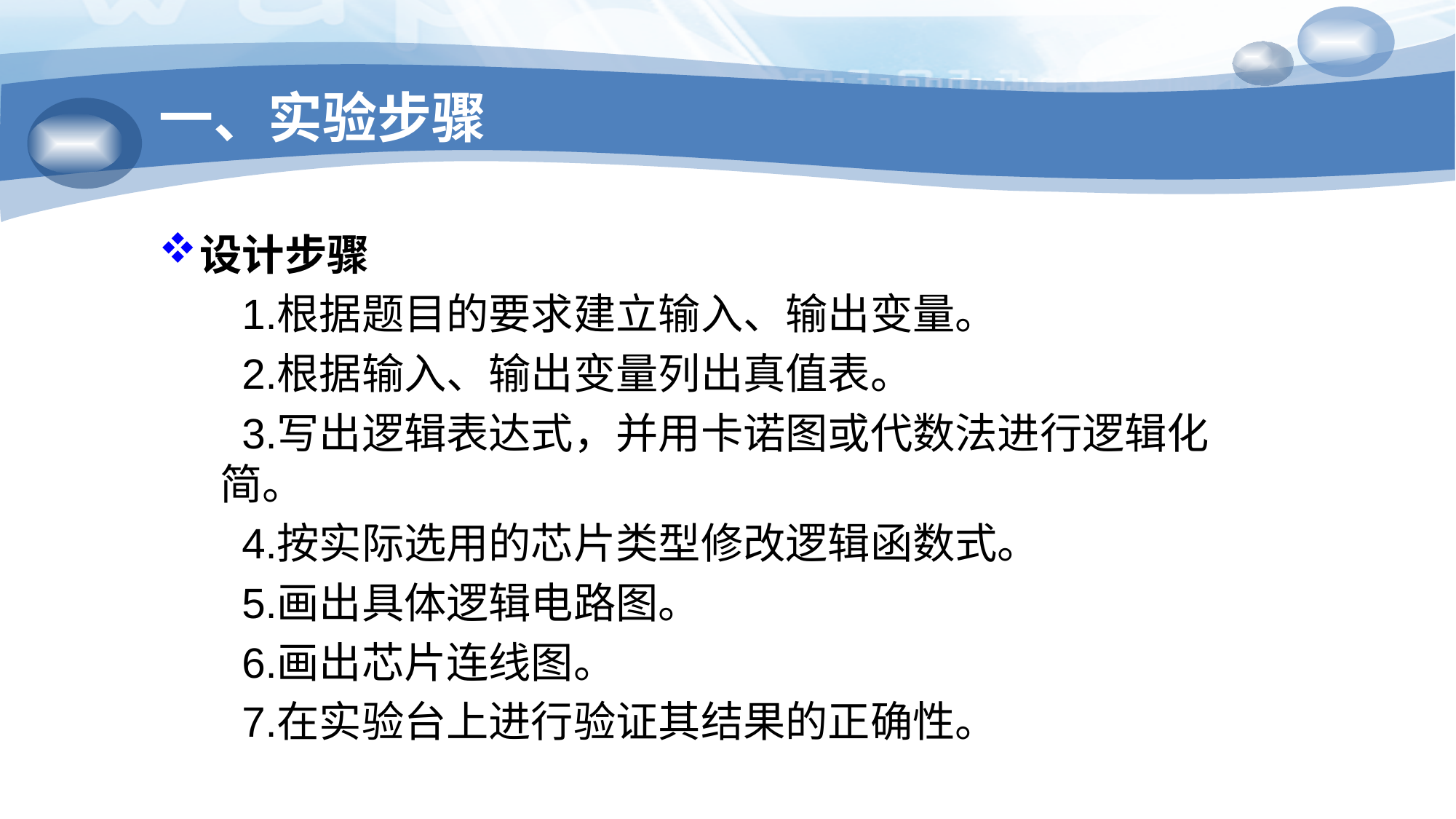

# 一、实验步骤
设计步骤
根据题目的要求建立输入、输出变量。
根据输入、输出变量列出真值表。
写出逻辑表达式，并用卡诺图或代数法进行逻辑化简。
按实际选用的芯片类型修改逻辑函数式。
画出具体逻辑电路图。
画出芯片连线图。
在实验台上进行验证其结果的正确性。